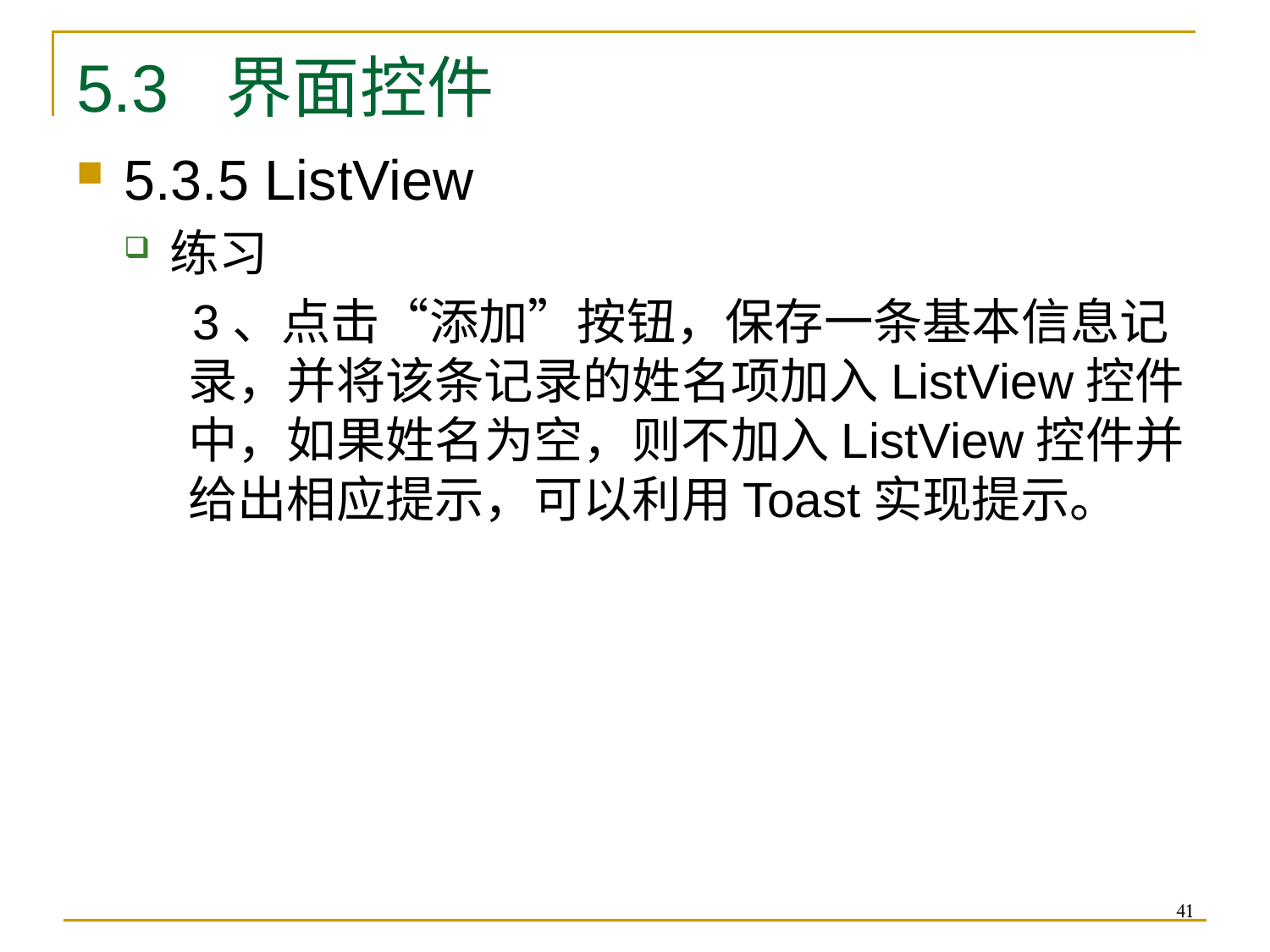

# 5.3 界面控件
5.3.5 ListView
练习
     3、点击“添加”按钮，保存一条基本信息记录，并将该条记录的姓名项加入ListView控件中，如果姓名为空，则不加入ListView控件并给出相应提示，可以利用Toast实现提示。

41